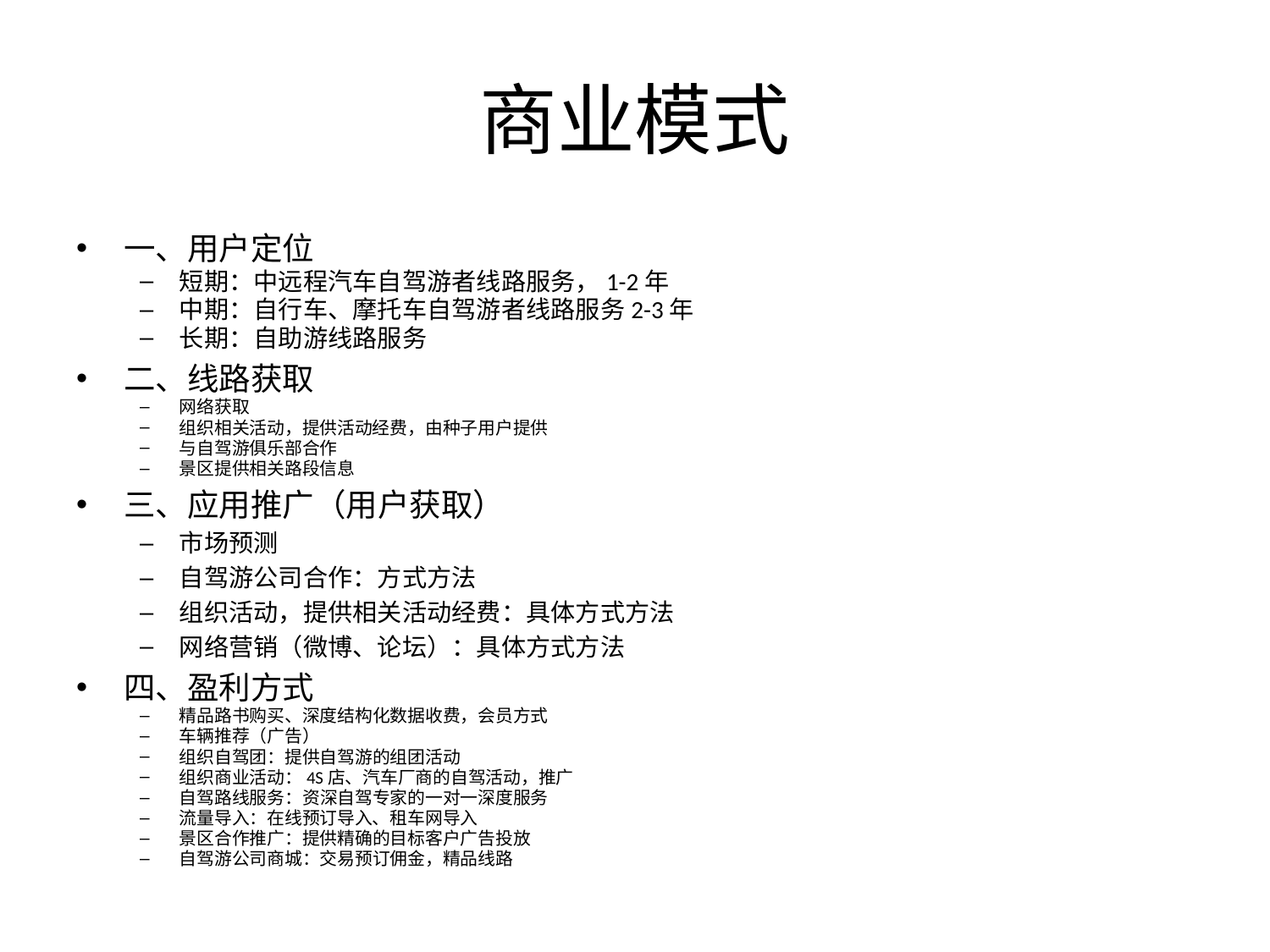

# 商业模式
一、用户定位
短期：中远程汽车自驾游者线路服务，1-2年
中期：自行车、摩托车自驾游者线路服务2-3年
长期：自助游线路服务
二、线路获取
网络获取
组织相关活动，提供活动经费，由种子用户提供
与自驾游俱乐部合作
景区提供相关路段信息
三、应用推广（用户获取）
市场预测
自驾游公司合作：方式方法
组织活动，提供相关活动经费：具体方式方法
网络营销（微博、论坛）：具体方式方法
四、盈利方式
精品路书购买、深度结构化数据收费，会员方式
车辆推荐（广告）
组织自驾团：提供自驾游的组团活动
组织商业活动：4S店、汽车厂商的自驾活动，推广
自驾路线服务：资深自驾专家的一对一深度服务
流量导入：在线预订导入、租车网导入
景区合作推广：提供精确的目标客户广告投放
自驾游公司商城：交易预订佣金，精品线路